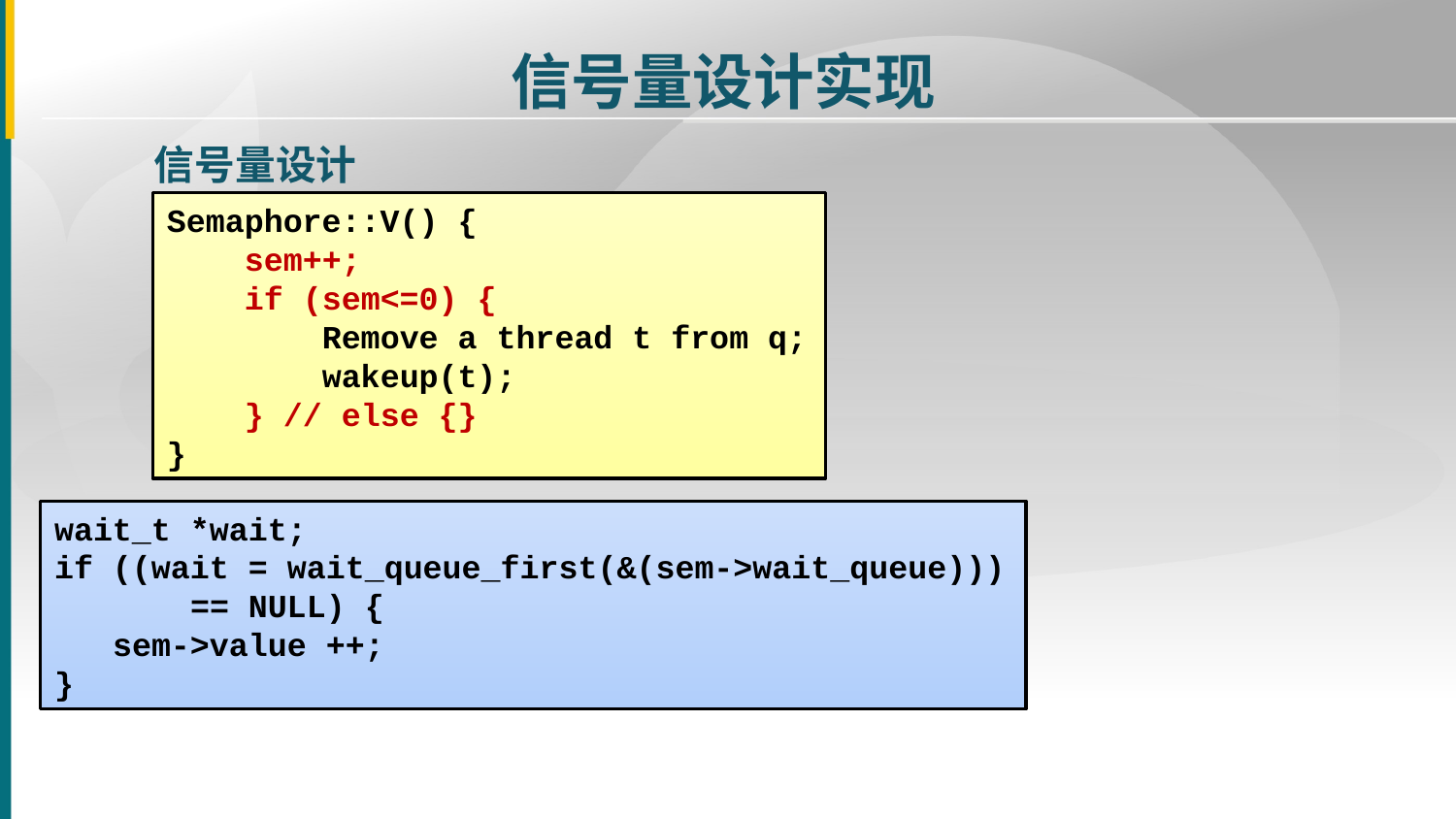

信号量设计实现
信号量设计
Semaphore::V() {
    sem++;
    if (sem<=0) {
        Remove a thread t from q;
        wakeup(t);
    } // else {}
}
wait_t *wait;
if ((wait = wait_queue_first(&(sem->wait_queue)))
       == NULL) {
   sem->value ++;
}